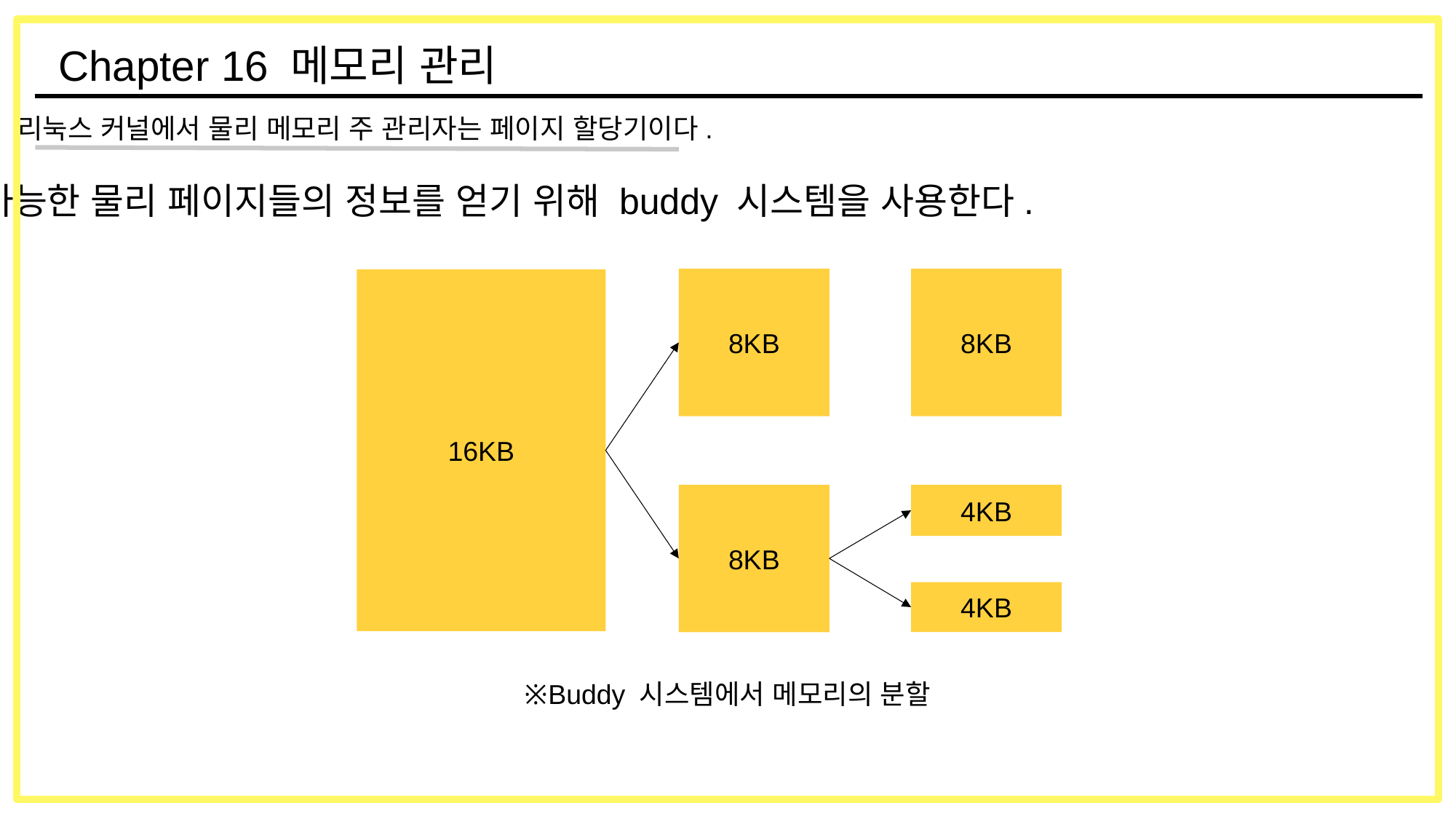

Chapter 16 메모리 관리
리눅스 커널에서 물리 메모리 주 관리자는 페이지 할당기이다.
※ 사용 가능한 물리 페이지들의 정보를 얻기 위해 buddy 시스템을 사용한다.
8KB
8KB
16KB
8KB
4KB
4KB
※ Buddy 시스템에서 메모리의 분할